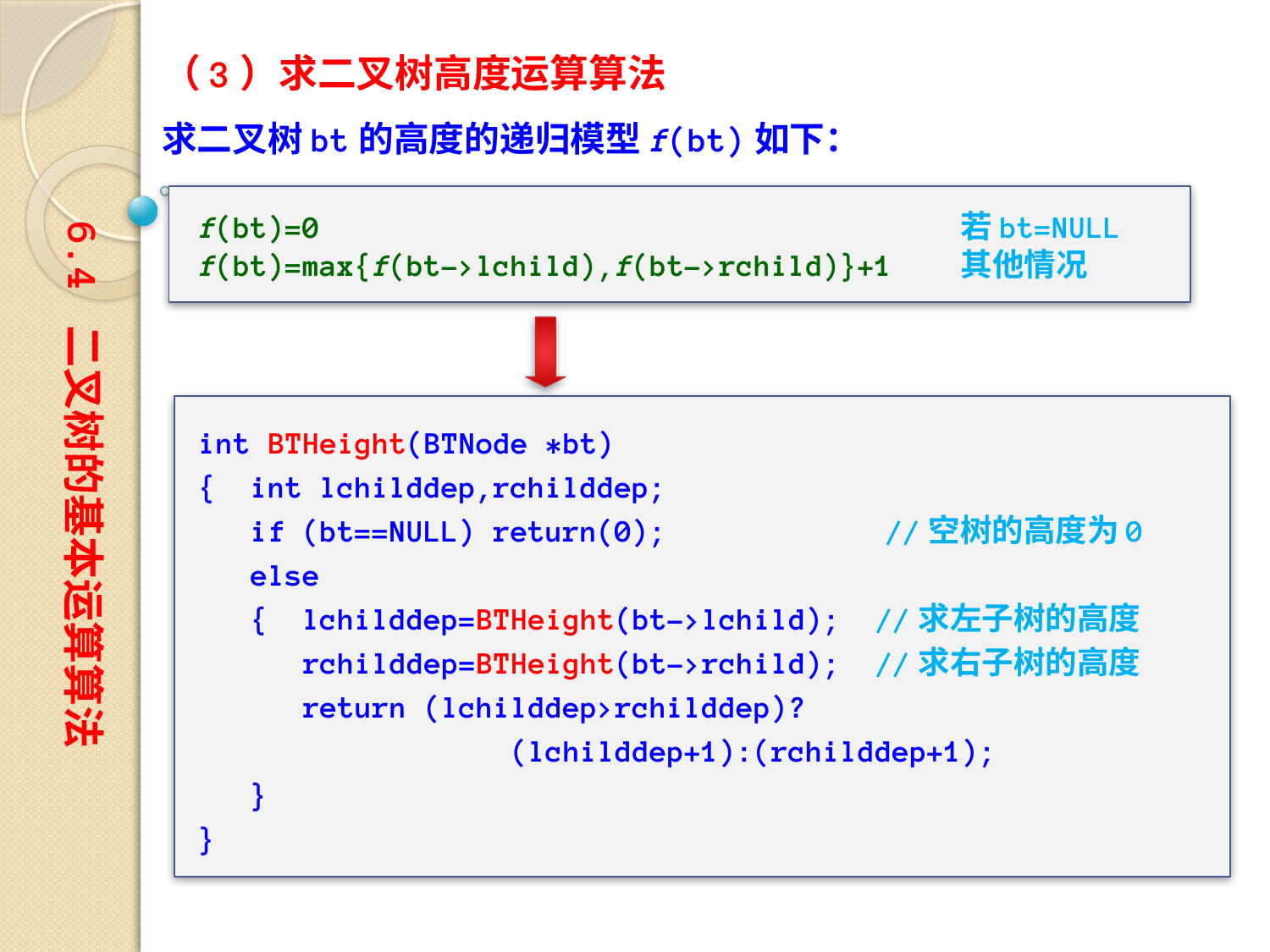

（3）求二叉树高度运算算法
求二叉树bt的高度的递归模型f(bt)如下：
f(bt)=0						若bt=NULL
f(bt)=max{f(bt->lchild),f(bt->rchild)}+1	其他情况
6.4 二叉树的基本运算算法

int BTHeight(BTNode *bt)
{  int lchilddep,rchilddep;
   if (bt==NULL) return(0); 		   //空树的高度为0
   else
   {  lchilddep=BTHeight(bt->lchild);  //求左子树的高度
      rchilddep=BTHeight(bt->rchild);  //求右子树的高度
      return (lchilddep>rchilddep)?
                  (lchilddep+1):(rchilddep+1);
   }
}